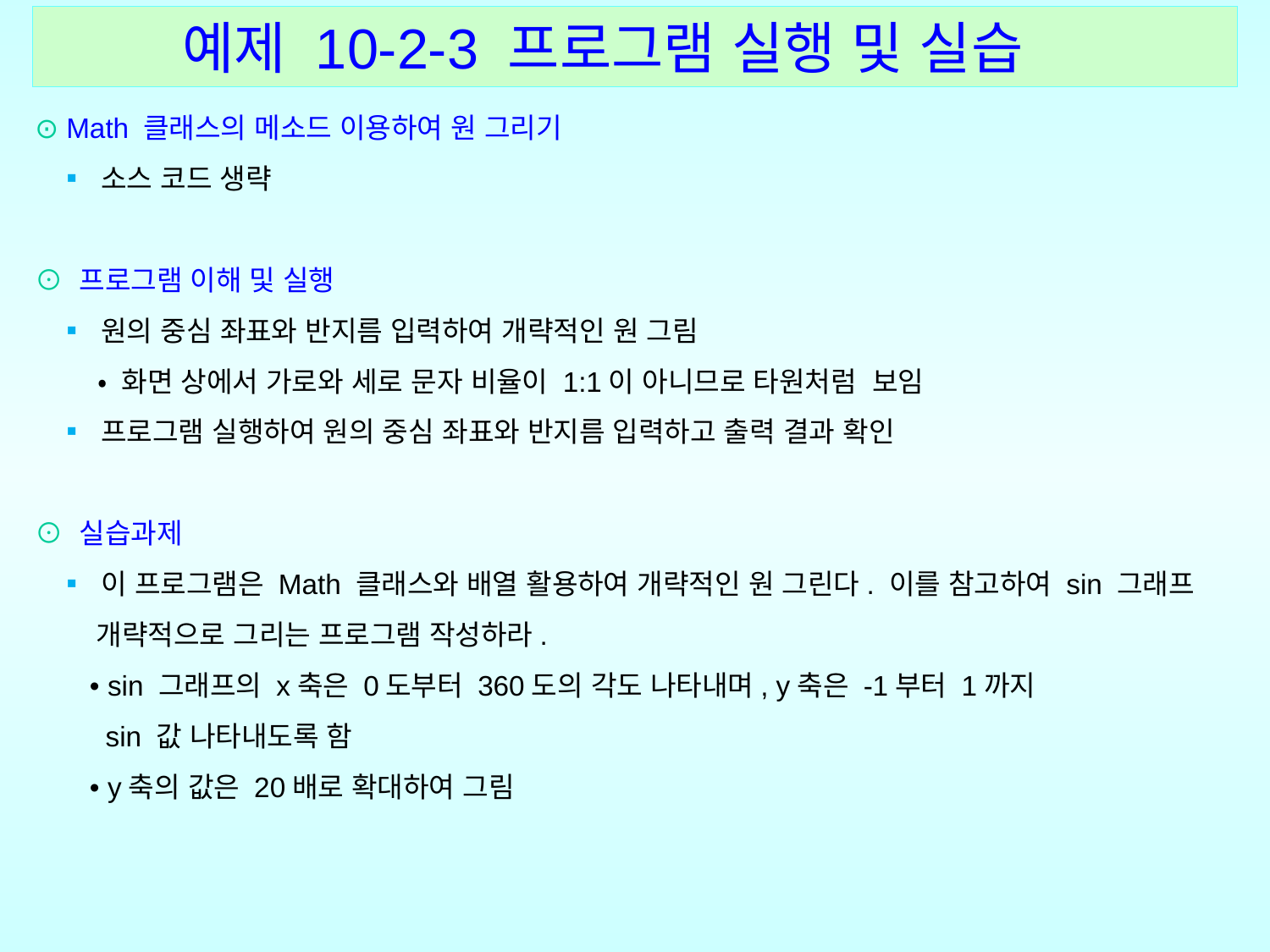

예제 10-2-3 프로그램 실행 및 실습
⊙ Math 클래스의 메소드 이용하여 원 그리기
   ▪ 소스 코드 생략

⊙ 프로그램 이해 및 실행
   ▪ 원의 중심 좌표와 반지름 입력하여 개략적인 원 그림
        • 화면 상에서 가로와 세로 문자 비율이 1:1이 아니므로 타원처럼  보임
   ▪ 프로그램 실행하여 원의 중심 좌표와 반지름 입력하고 출력 결과 확인

⊙ 실습과제
   ▪ 이 프로그램은 Math 클래스와 배열 활용하여 개략적인 원 그린다. 이를 참고하여 sin 그래프
       개략적으로 그리는 프로그램 작성하라.
       • sin 그래프의 x축은 0도부터 360도의 각도 나타내며, y축은 -1부터 1까지
         sin 값 나타내도록 함
       • y축의 값은 20배로 확대하여 그림